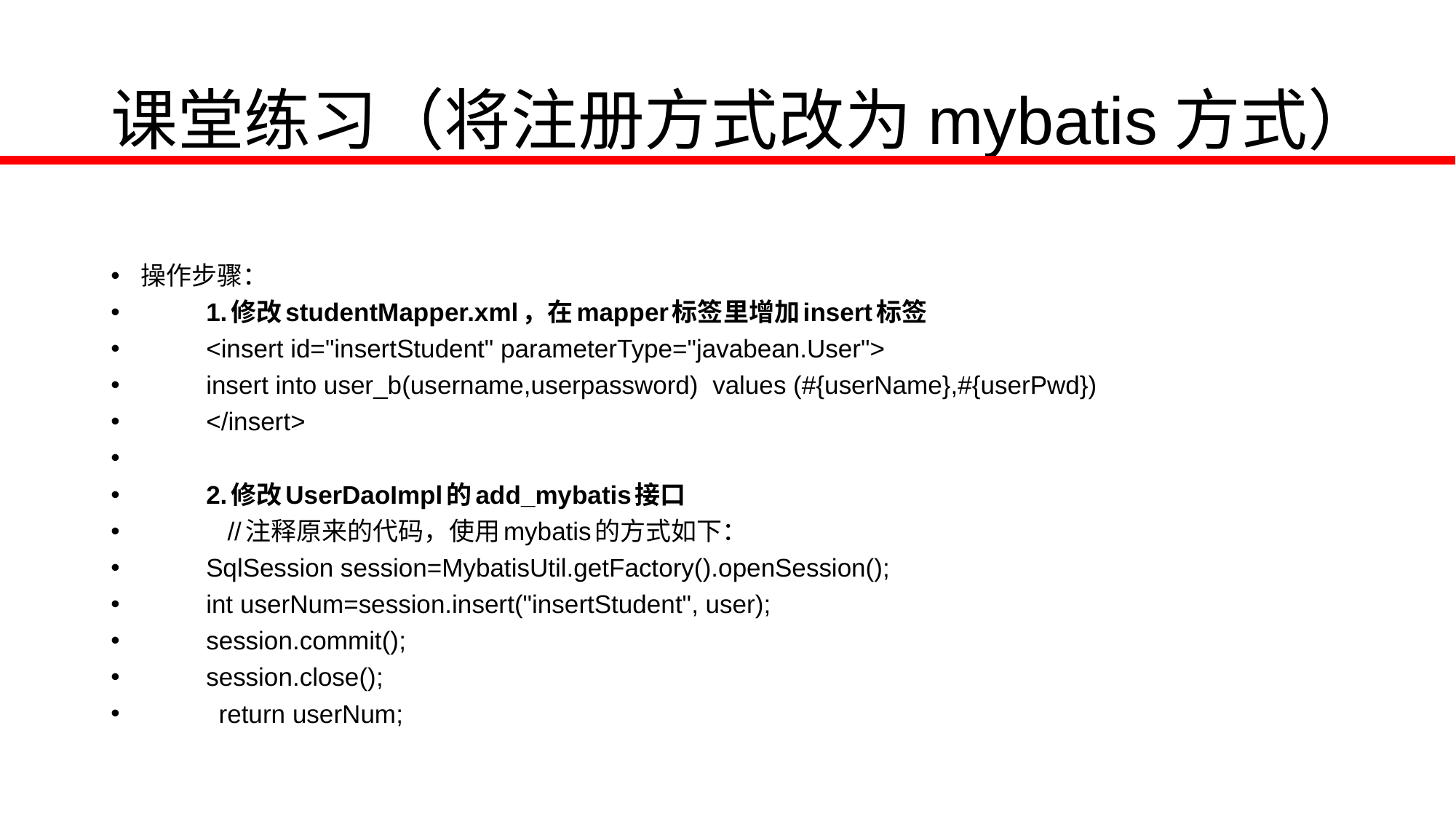

# 课堂练习（将注册方式改为mybatis方式）

操作步骤：
	1.修改studentMapper.xml，在mapper标签里增加insert标签
	<insert id="insertStudent" parameterType="javabean.User">
		insert into user_b(username,userpassword)  values (#{userName},#{userPwd})
	</insert>

	2.修改UserDaoImpl的add_mybatis接口
	   //注释原来的代码，使用mybatis的方式如下：
    	SqlSession session=MybatisUtil.getFactory().openSession();
    	int userNum=session.insert("insertStudent", user);
    	session.commit();
    	session.close();
           return userNum;